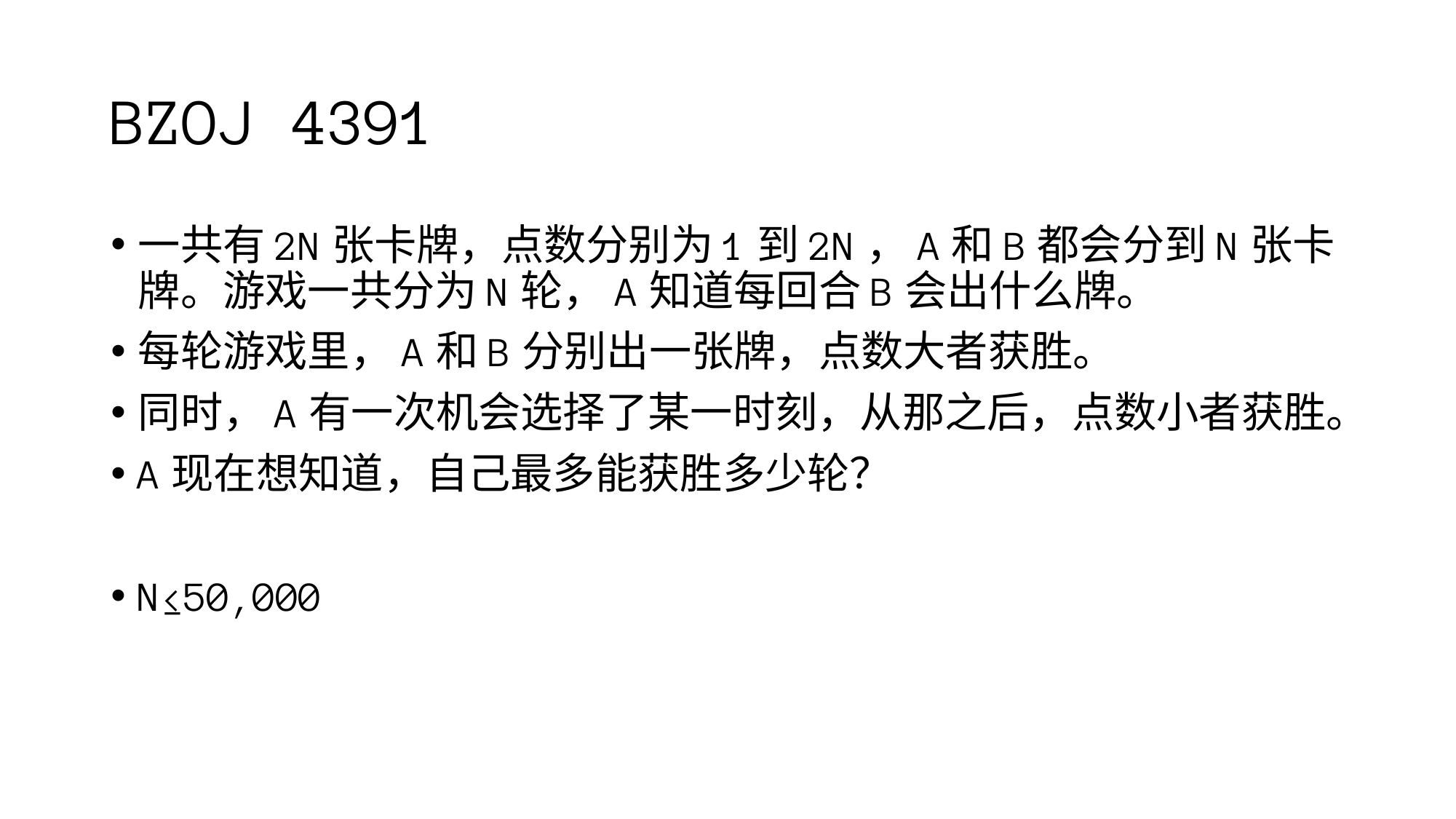

# BZOJ 4391
一共有2N张卡牌，点数分别为1到2N，A和B都会分到N张卡牌。游戏一共分为N轮，A知道每回合B会出什么牌。
每轮游戏里，A和B分别出一张牌，点数大者获胜。
同时，A有一次机会选择了某一时刻，从那之后，点数小者获胜。
A现在想知道，自己最多能获胜多少轮？

N≤50,000